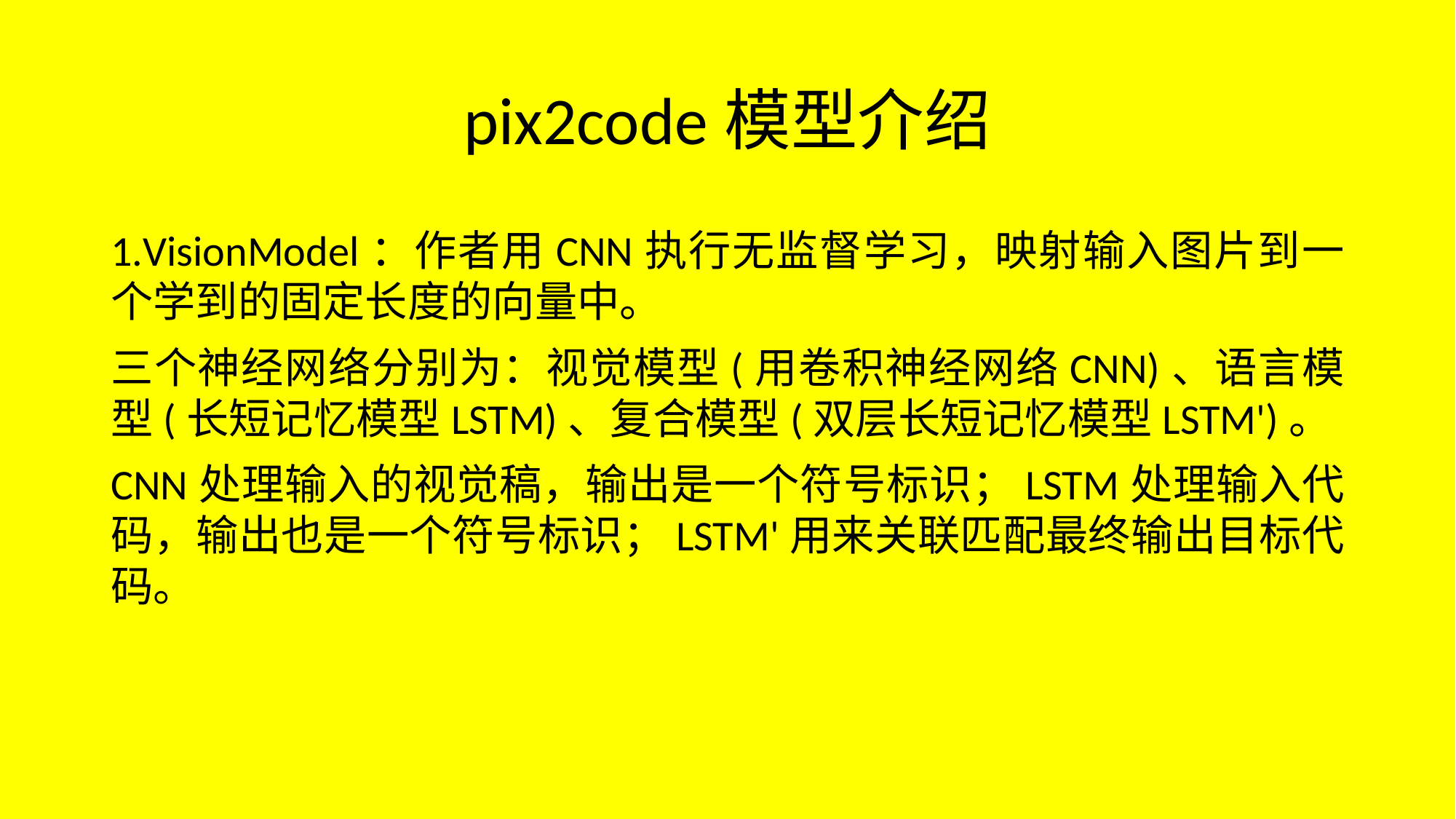

# pix2code模型介绍
1.VisionModel：作者用CNN执行无监督学习，映射输入图片到一个学到的固定长度的向量中。
三个神经网络分别为：视觉模型(用卷积神经网络CNN)、语言模型(长短记忆模型LSTM)、复合模型(双层长短记忆模型LSTM')。
CNN处理输入的视觉稿，输出是一个符号标识；LSTM处理输入代码，输出也是一个符号标识；LSTM'用来关联匹配最终输出目标代码。